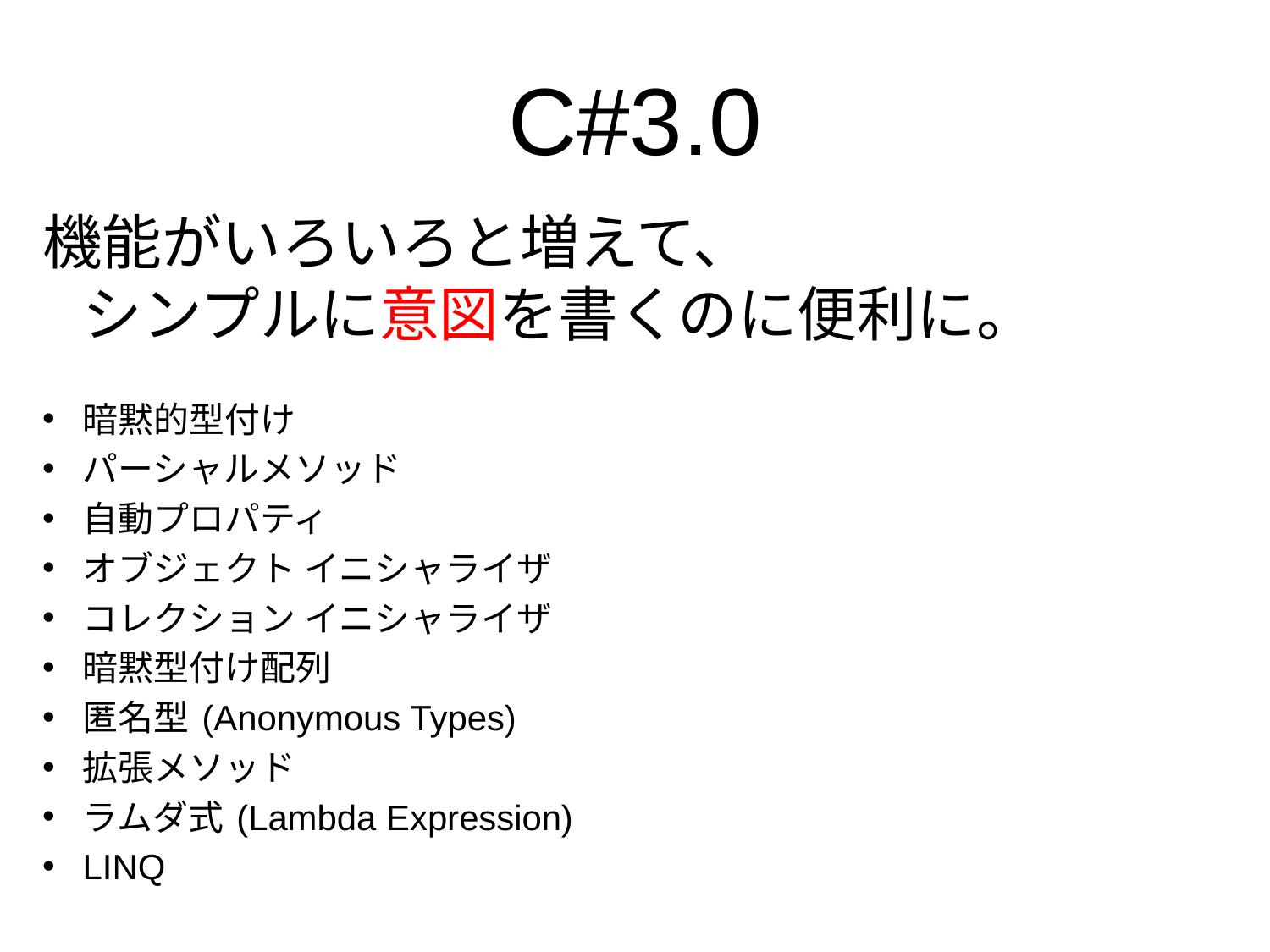

# C#3.0
機能がいろいろと増えて、
シンプルに意図を書くのに便利に。

暗黙的型付け
パーシャルメソッド
自動プロパティ
オブジェクト イニシャライザ
コレクション イニシャライザ
暗黙型付け配列
匿名型 (Anonymous Types)
拡張メソッド
ラムダ式 (Lambda Expression)
LINQ